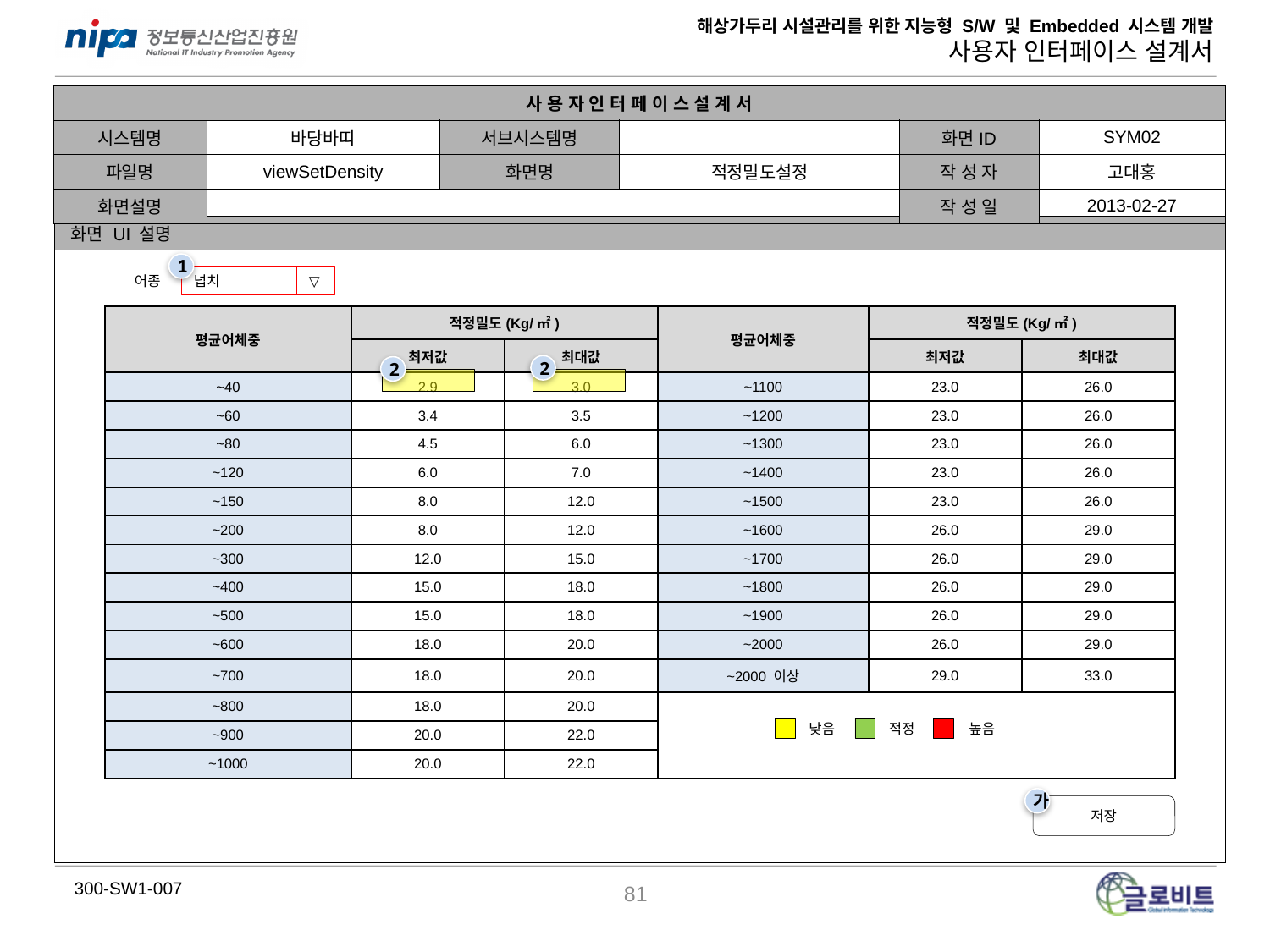

| 사 용 자 인 터 페 이 스 설 계 서 |  |  |  |  |  |
| --- | --- | --- | --- | --- | --- |
| 시스템명 | 바당바띠 | 서브시스템명 |  | 화면ID | SYM02 |
| 파일명 | viewSetDensity | 화면명 | 적정밀도설정 | 작 성 자 | 고대홍 |
| 화면설명 |  |  |  | 작 성 일 | 2013-02-27 |
| 화면 UI 설명 |
| --- |
|  |
1
어종
넙치
▽
| 평균어체중 | 적정밀도(Kg/㎡) |  | 평균어체중 | 적정밀도(Kg/㎡) |  |
| --- | --- | --- | --- | --- | --- |
|  | 최저값 | 최대값 |  | 최저값 | 최대값 |
| ~40 | 2.9 | 3.0 | ~1100 | 23.0 | 26.0 |
| ~60 | 3.4 | 3.5 | ~1200 | 23.0 | 26.0 |
| ~80 | 4.5 | 6.0 | ~1300 | 23.0 | 26.0 |
| ~120 | 6.0 | 7.0 | ~1400 | 23.0 | 26.0 |
| ~150 | 8.0 | 12.0 | ~1500 | 23.0 | 26.0 |
| ~200 | 8.0 | 12.0 | ~1600 | 26.0 | 29.0 |
| ~300 | 12.0 | 15.0 | ~1700 | 26.0 | 29.0 |
| ~400 | 15.0 | 18.0 | ~1800 | 26.0 | 29.0 |
| ~500 | 15.0 | 18.0 | ~1900 | 26.0 | 29.0 |
| ~600 | 18.0 | 20.0 | ~2000 | 26.0 | 29.0 |
| ~700 | 18.0 | 20.0 | ~2000 이상 | 29.0 | 33.0 |
| ~800 | 18.0 | 20.0 |  |  |  |
| ~900 | 20.0 | 22.0 |  |  |  |
| ~1000 | 20.0 | 22.0 |  |  |  |
2
2

낮음
적정
높음

가
저장